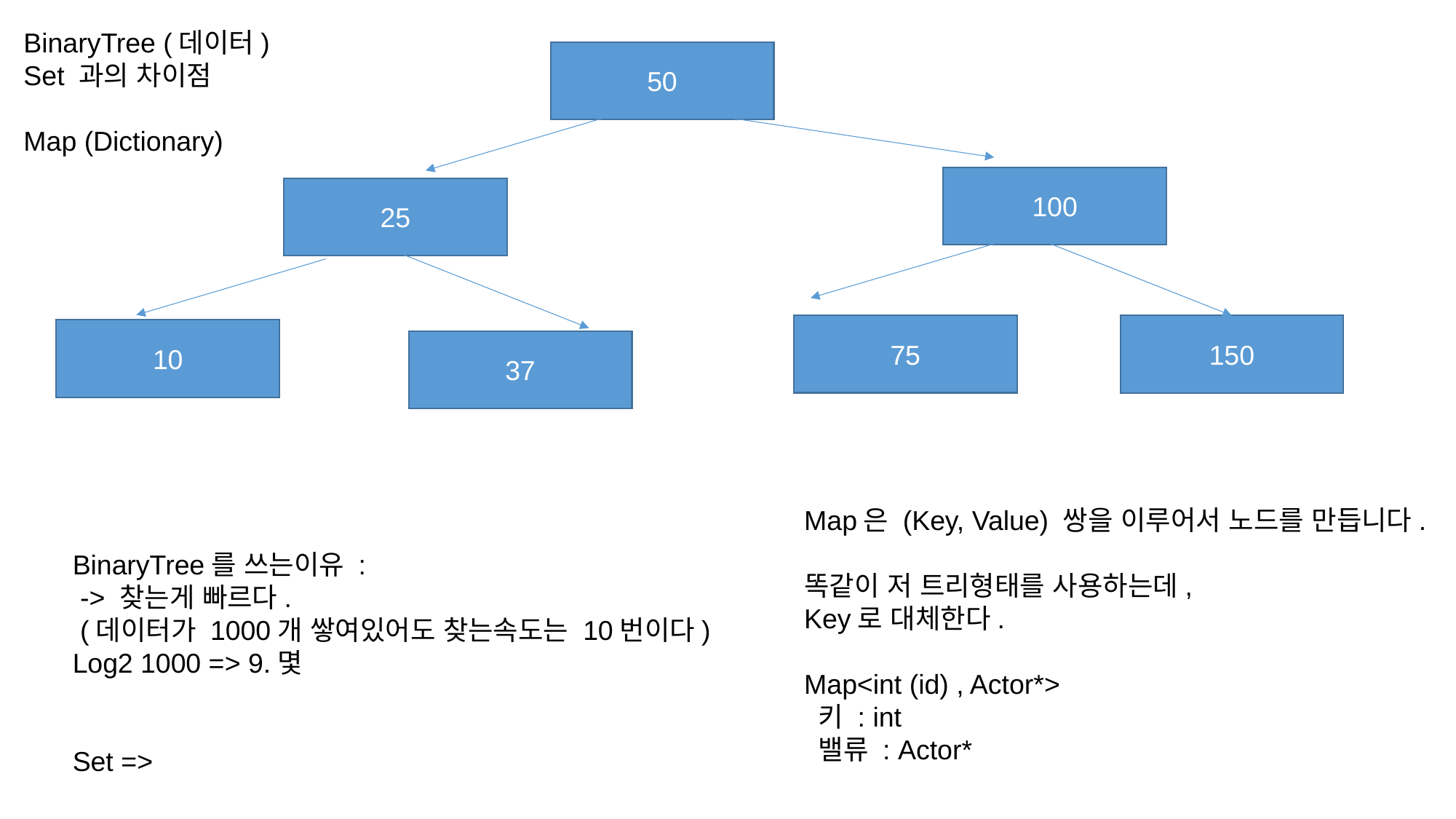

BinaryTree (데이터)
Set 과의 차이점

Map (Dictionary)
50
100
25
75
150
10
37
Map은 (Key, Value) 쌍을 이루어서 노드를 만듭니다.

똑같이 저 트리형태를 사용하는데,
Key로 대체한다.

Map<int (id) , Actor*>
 키 : int
 밸류 : Actor*
BinaryTree를 쓰는이유 :
 -> 찾는게 빠르다.
 (데이터가 1000개 쌓여있어도 찾는속도는 10번이다)
Log2 1000 => 9.몇

Set =>